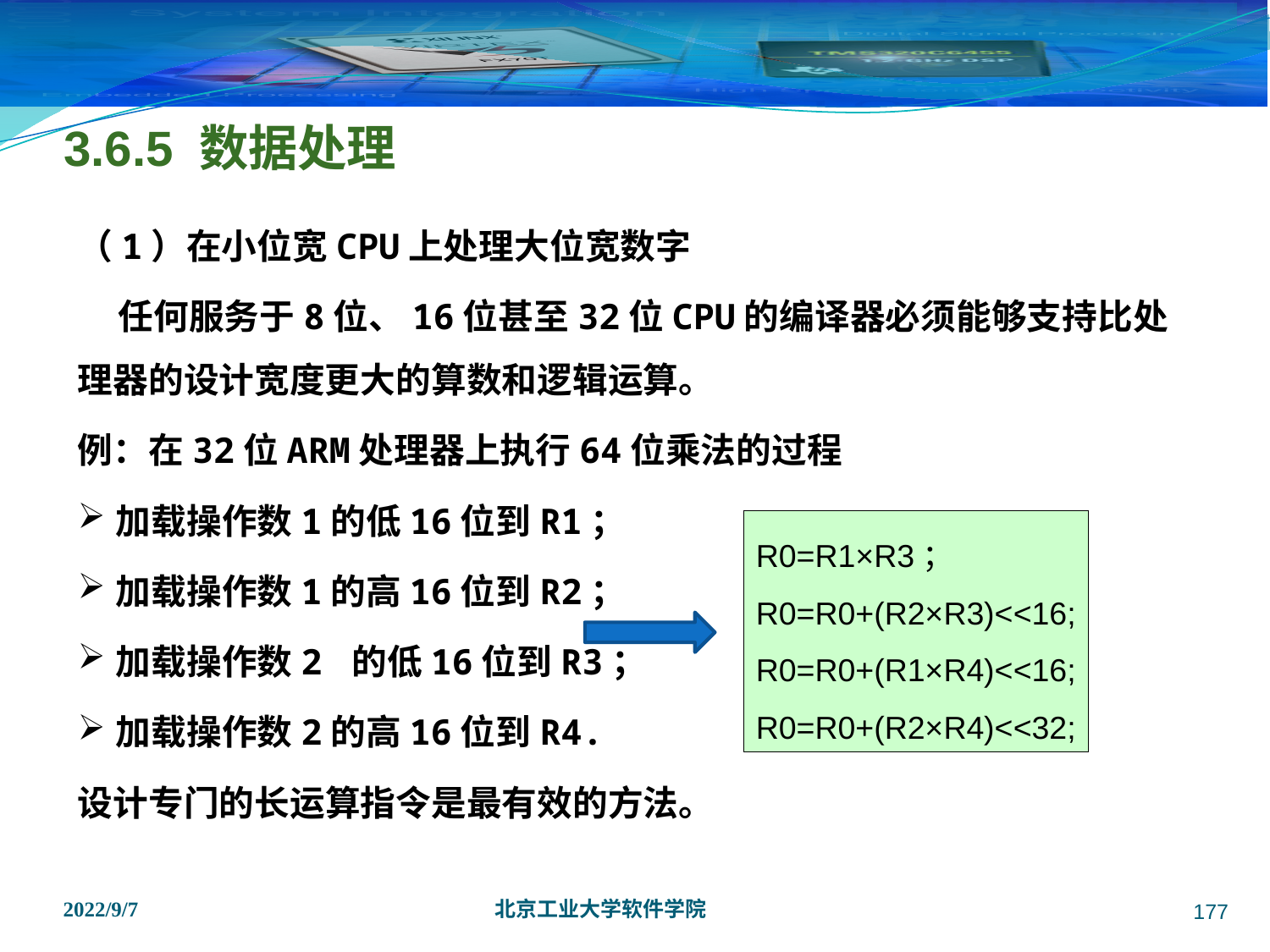

# 3.6.5 数据处理
（1）在小位宽CPU上处理大位宽数字
    任何服务于8位、16位甚至32位CPU的编译器必须能够支持比处理器的设计宽度更大的算数和逻辑运算。
例：在32位ARM处理器上执行64位乘法的过程
加载操作数1的低16位到R1；
加载操作数1的高16位到R2；
加载操作数2 的低16位到R3；
加载操作数2的高16位到R4.
设计专门的长运算指令是最有效的方法。
R0=R1×R3；
R0=R0+(R2×R3)<<16;
R0=R0+(R1×R4)<<16;
R0=R0+(R2×R4)<<32;